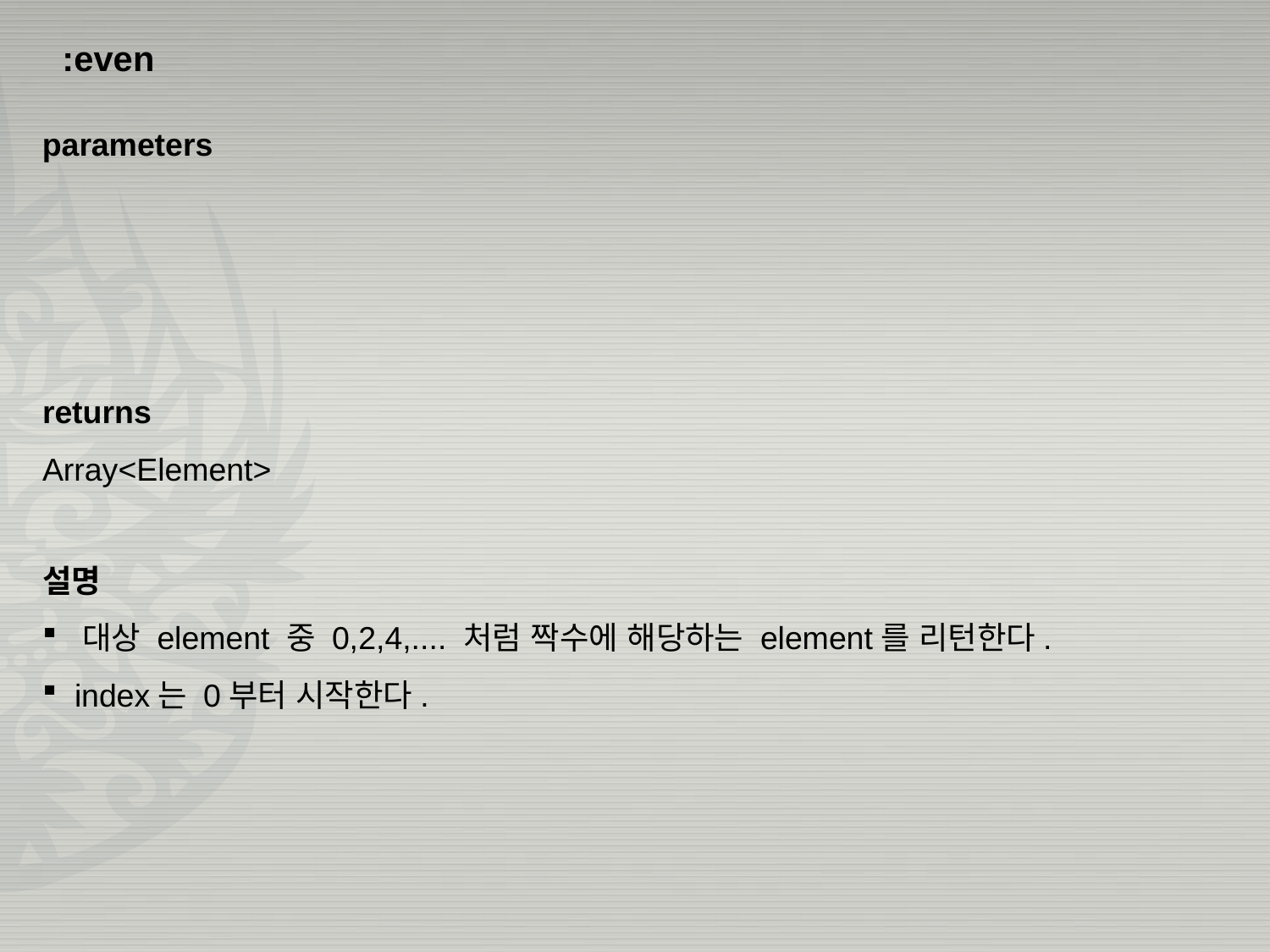

:even
parameters
returns
Array<Element>
설명
  대상 element 중 0,2,4,.... 처럼 짝수에 해당하는 element를 리턴한다.
  index는 0부터 시작한다.